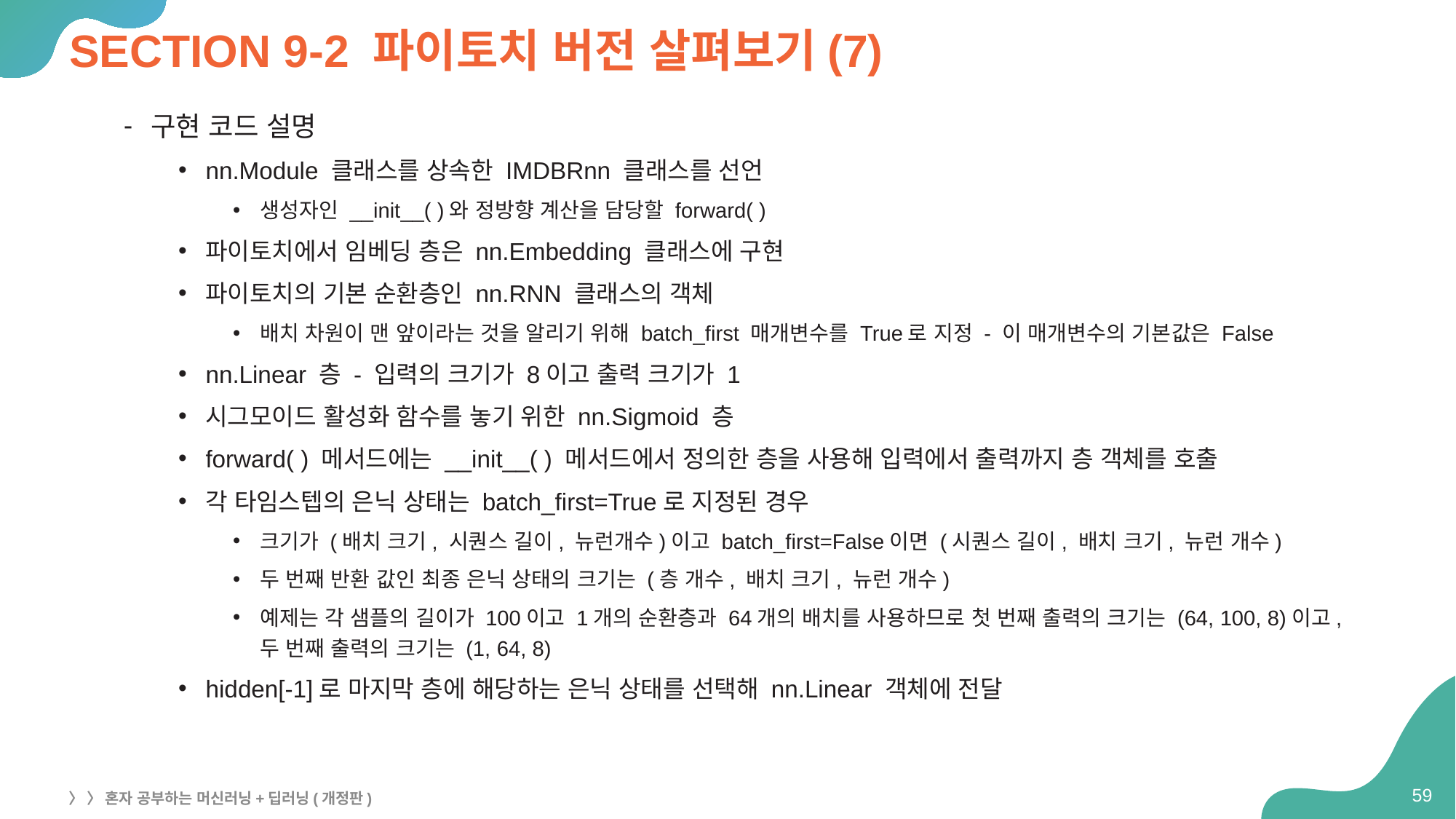

# SECTION 9-2 파이토치 버전 살펴보기(7)
구현 코드 설명
nn.Module 클래스를 상속한 IMDBRnn 클래스를 선언
생성자인 __init__( )와 정방향 계산을 담당할 forward( )
파이토치에서 임베딩 층은 nn.Embedding 클래스에 구현
파이토치의 기본 순환층인 nn.RNN 클래스의 객체
배치 차원이 맨 앞이라는 것을 알리기 위해 batch_first 매개변수를 True로 지정 - 이 매개변수의 기본값은 False
nn.Linear 층 - 입력의 크기가 8이고 출력 크기가 1
시그모이드 활성화 함수를 놓기 위한 nn.Sigmoid 층
forward( ) 메서드에는 __init__( ) 메서드에서 정의한 층을 사용해 입력에서 출력까지 층 객체를 호출
각 타임스텝의 은닉 상태는 batch_first=True로 지정된 경우
크기가 (배치 크기, 시퀀스 길이, 뉴런개수)이고 batch_first=False이면 (시퀀스 길이, 배치 크기, 뉴런 개수)
두 번째 반환 값인 최종 은닉 상태의 크기는 (층 개수, 배치 크기, 뉴런 개수)
예제는 각 샘플의 길이가 100이고 1개의 순환층과 64개의 배치를 사용하므로 첫 번째 출력의 크기는 (64, 100, 8)이고,
두 번째 출력의 크기는 (1, 64, 8)
hidden[-1]로 마지막 층에 해당하는 은닉 상태를 선택해 nn.Linear 객체에 전달
59
〉 〉 혼자 공부하는 머신러닝+딥러닝(개정판)